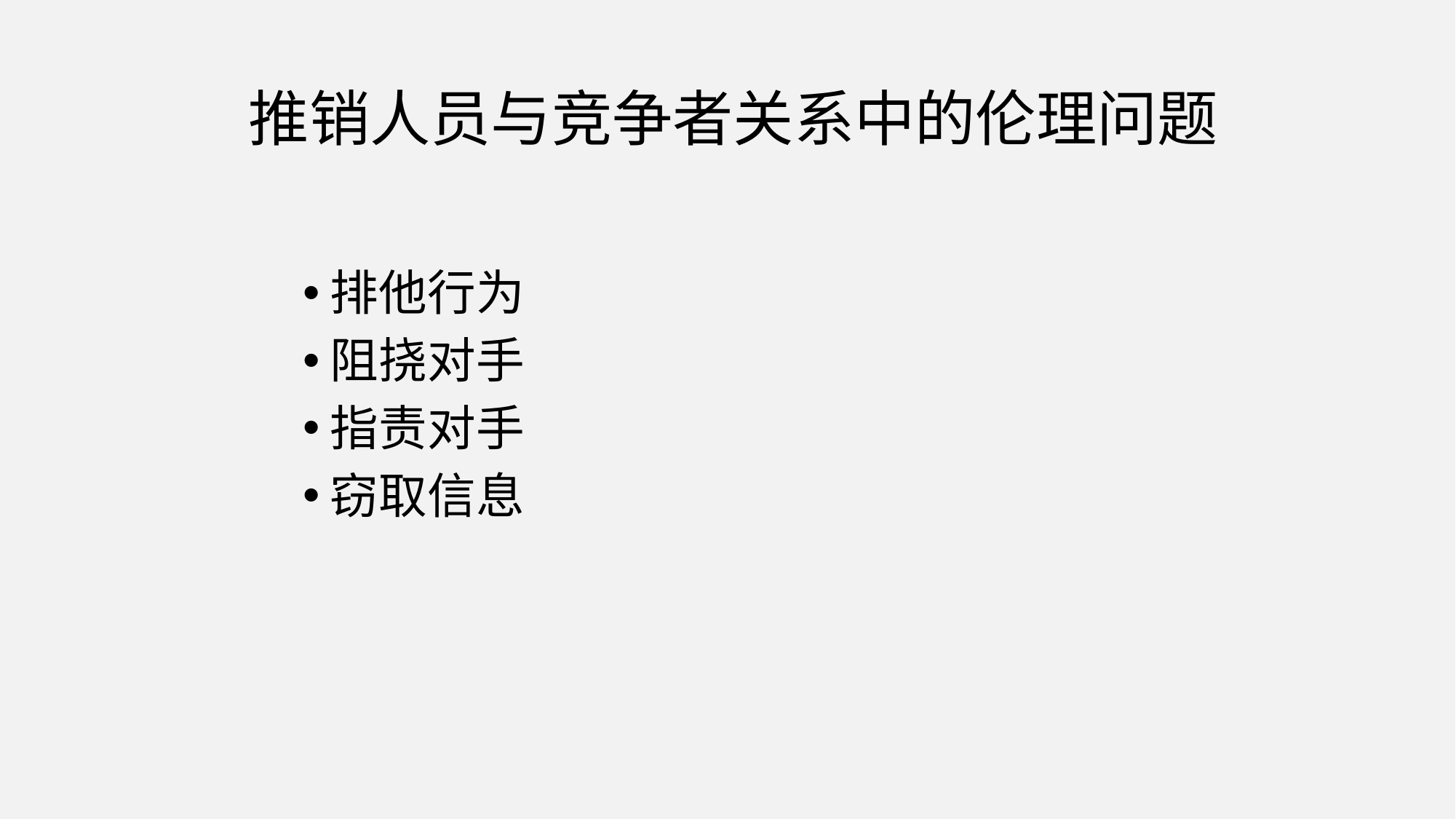

# 推销人员与竞争者关系中的伦理问题
排他行为
阻挠对手
指责对手
窃取信息